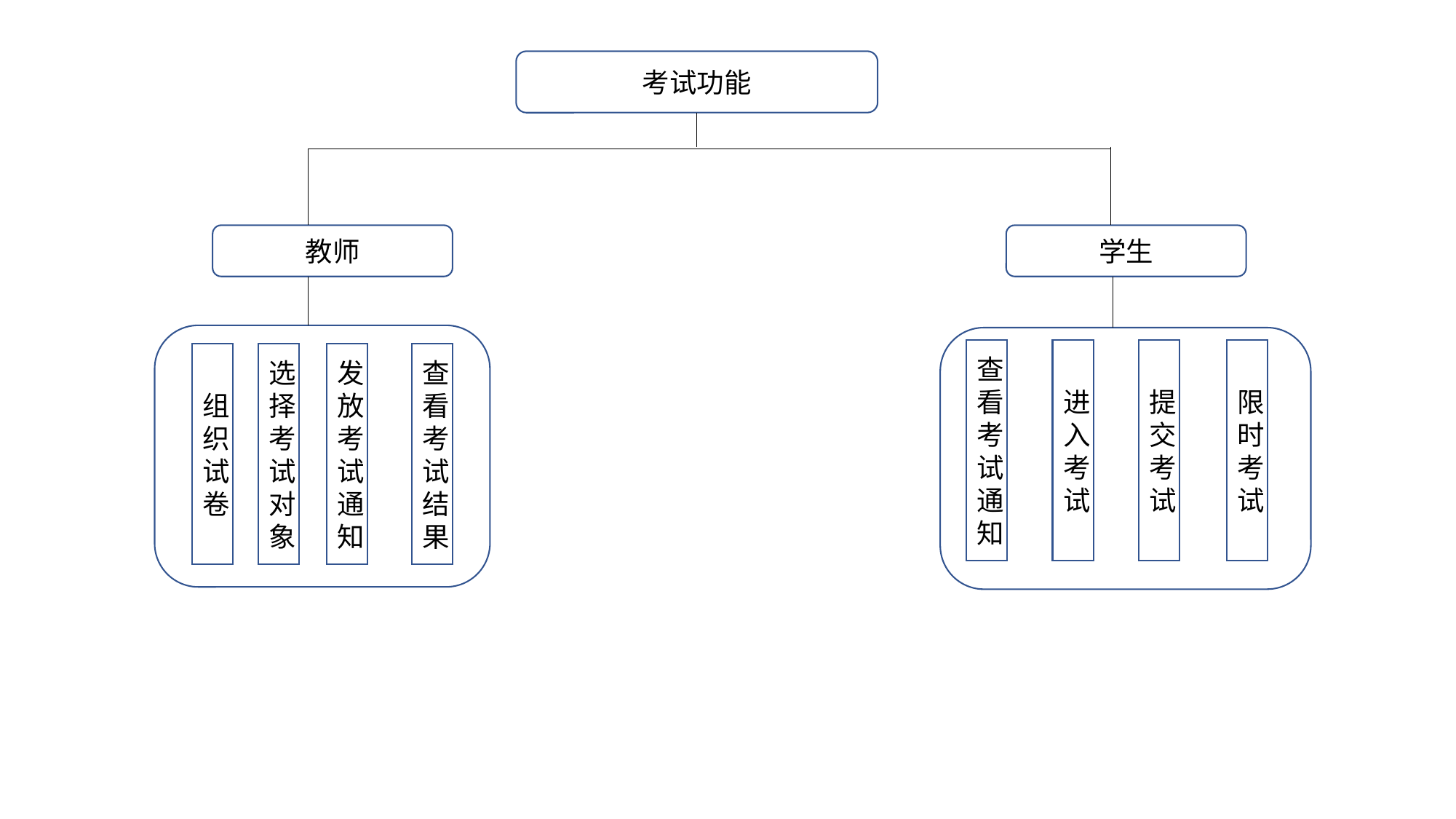

考试功能
学生
教师

查看考试通知
进入考试
提交考试
限时考试
组织试卷
选择考试对象
发放考试通知
查看考试结果